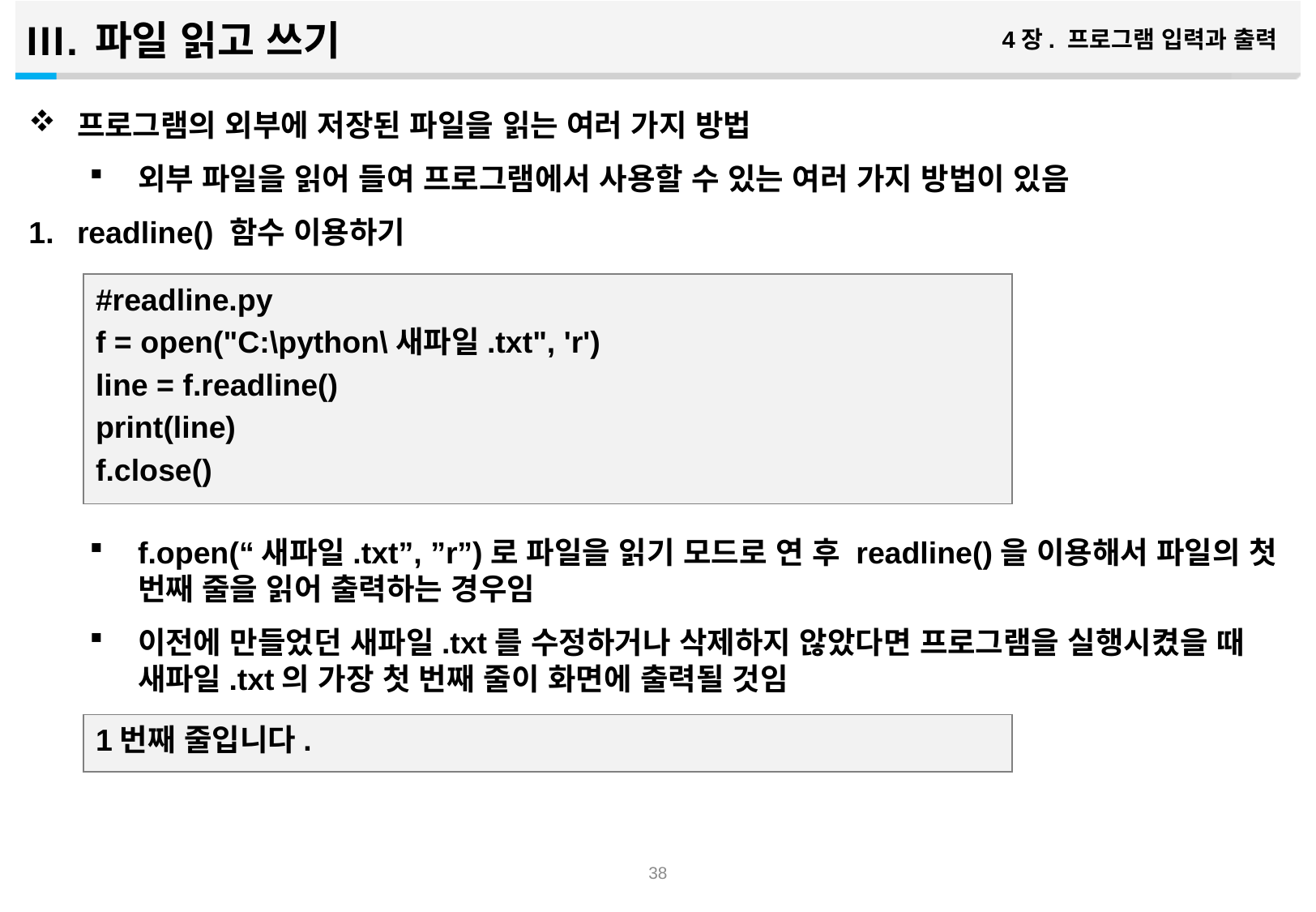

파일 읽고 쓰기
4장. 프로그램 입력과 출력
프로그램의 외부에 저장된 파일을 읽는 여러 가지 방법
외부 파일을 읽어 들여 프로그램에서 사용할 수 있는 여러 가지 방법이 있음
readline() 함수 이용하기

f.open(“새파일.txt”, ”r”)로 파일을 읽기 모드로 연 후 readline()을 이용해서 파일의 첫 번째 줄을 읽어 출력하는 경우임
이전에 만들었던 새파일.txt를 수정하거나 삭제하지 않았다면 프로그램을 실행시켰을 때 새파일.txt의 가장 첫 번째 줄이 화면에 출력될 것임
#readline.py
f = open("C:\python\새파일.txt", 'r')
line = f.readline()
print(line)
f.close()

1번째 줄입니다.
38